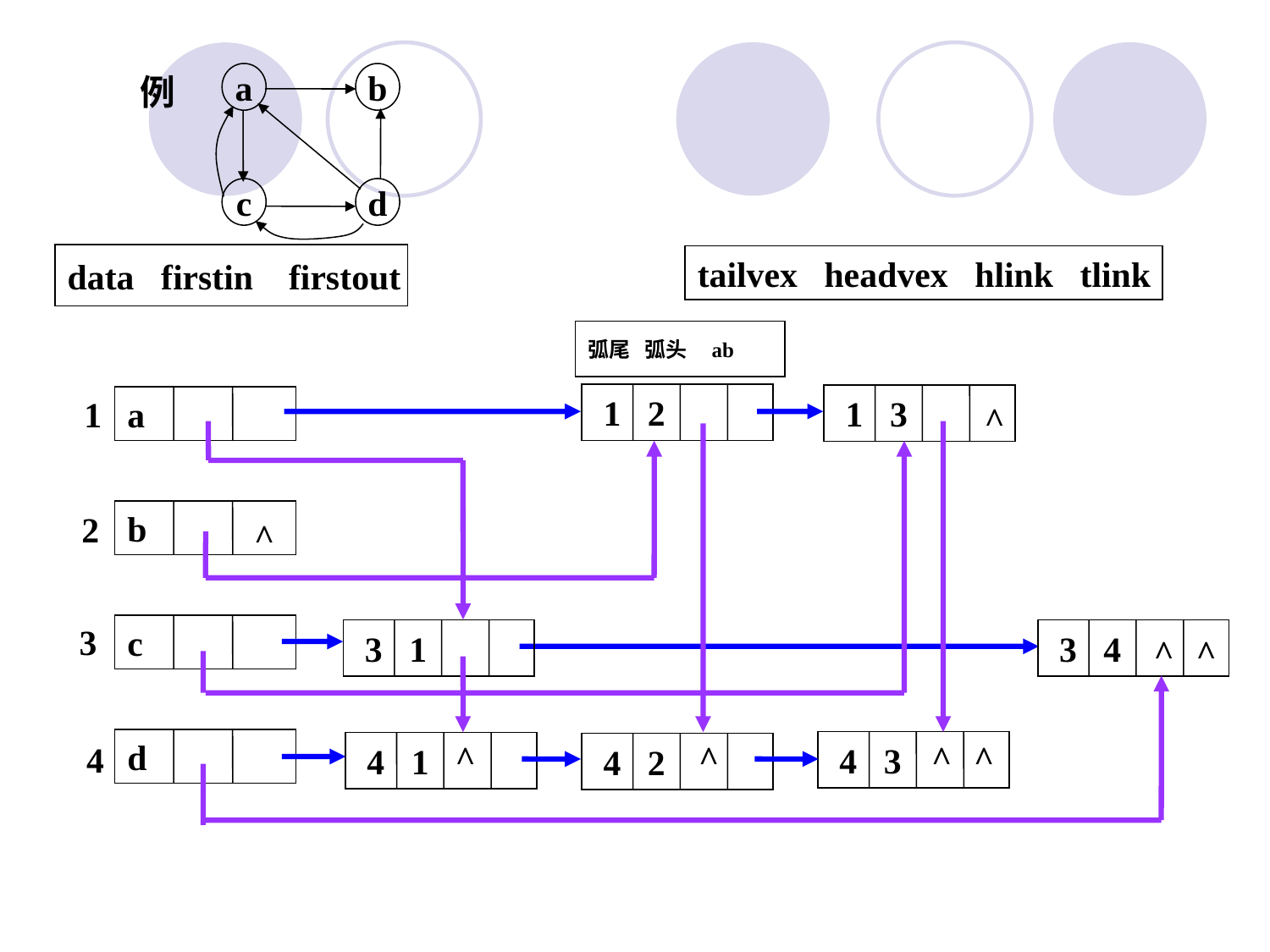

a
b

c
d

例

data   firstin    firstout
tailvex   headvex   hlink   tlink
弧尾   弧头    ab
 1   2
 1   3
 3   1
 3   4
 4   3
 4   1
 4   2

1
a

b

2
3
c

d

4
^

^
^
^

^
^
^
^